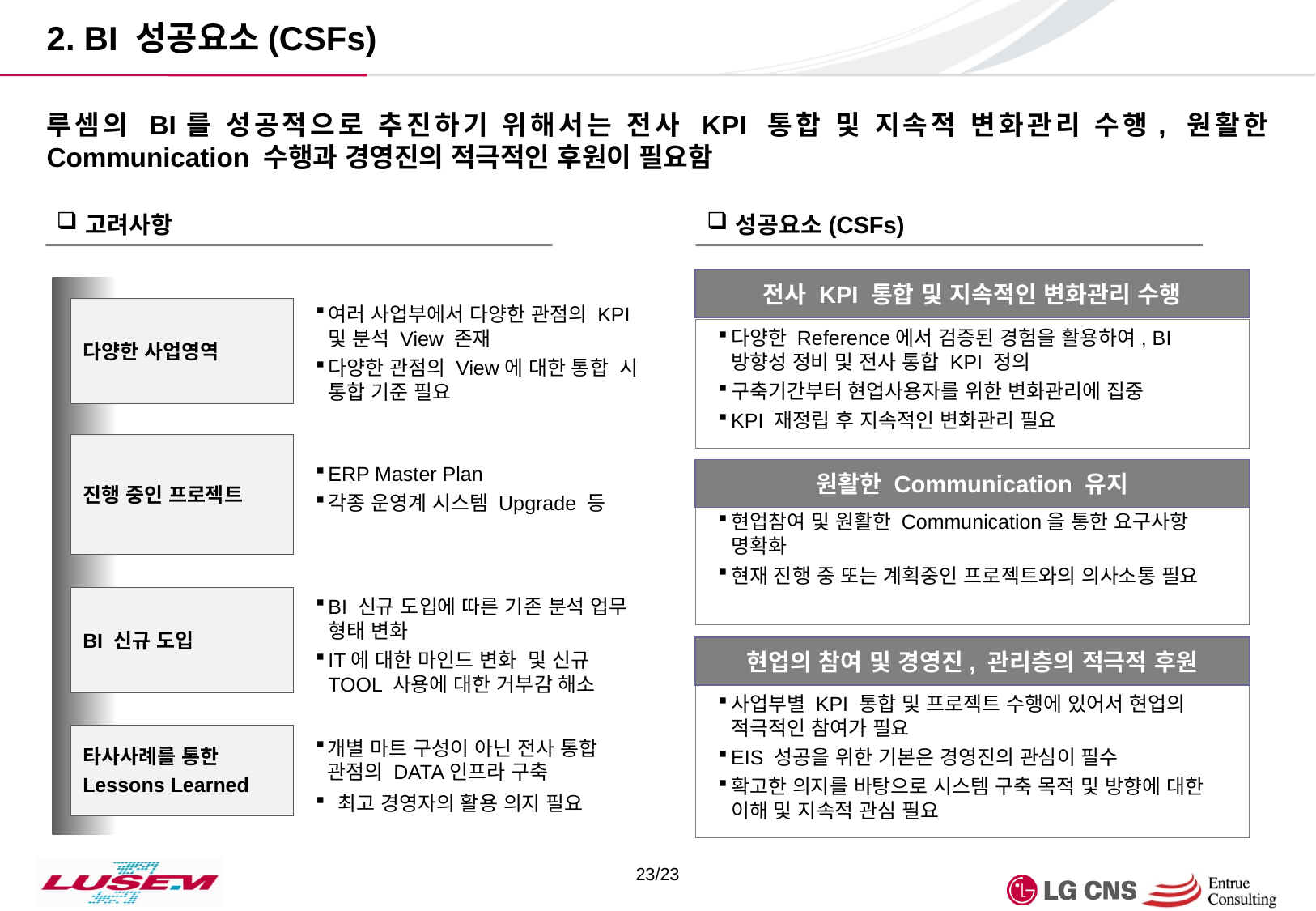

2. BI 성공요소(CSFs)
루셈의 BI를 성공적으로 추진하기 위해서는 전사 KPI 통합 및 지속적 변화관리 수행, 원활한 Communication 수행과 경영진의 적극적인 후원이 필요함
고려사항

성공요소(CSFs)

전사 KPI 통합 및 지속적인 변화관리 수행

여러 사업부에서 다양한 관점의 KPI 및 분석 View 존재
다양한 관점의 View에 대한 통합  시 통합 기준 필요
다양한 사업영역
다양한 Reference에서 검증된 경험을 활용하여, BI 방향성 정비 및 전사 통합 KPI 정의
구축기간부터 현업사용자를 위한 변화관리에 집중
KPI 재정립 후 지속적인 변화관리 필요
진행 중인 프로젝트
ERP Master Plan
각종 운영계 시스템 Upgrade 등
원활한 Communication 유지
현업참여 및 원활한 Communication을 통한 요구사항 명확화
현재 진행 중 또는 계획중인 프로젝트와의 의사소통 필요
BI 신규 도입
BI 신규 도입에 따른 기존 분석 업무 형태 변화
IT에 대한 마인드 변화  및 신규 TOOL 사용에 대한 거부감 해소
현업의 참여 및 경영진, 관리층의 적극적 후원
사업부별 KPI 통합 및 프로젝트 수행에 있어서 현업의 적극적인 참여가 필요
EIS 성공을 위한 기본은 경영진의 관심이 필수
확고한 의지를 바탕으로 시스템 구축 목적 및 방향에 대한 이해 및 지속적 관심 필요
타사사례를 통한
Lessons Learned
개별 마트 구성이 아닌 전사 통합 관점의 DATA인프라 구축
 최고 경영자의 활용 의지 필요
23/23